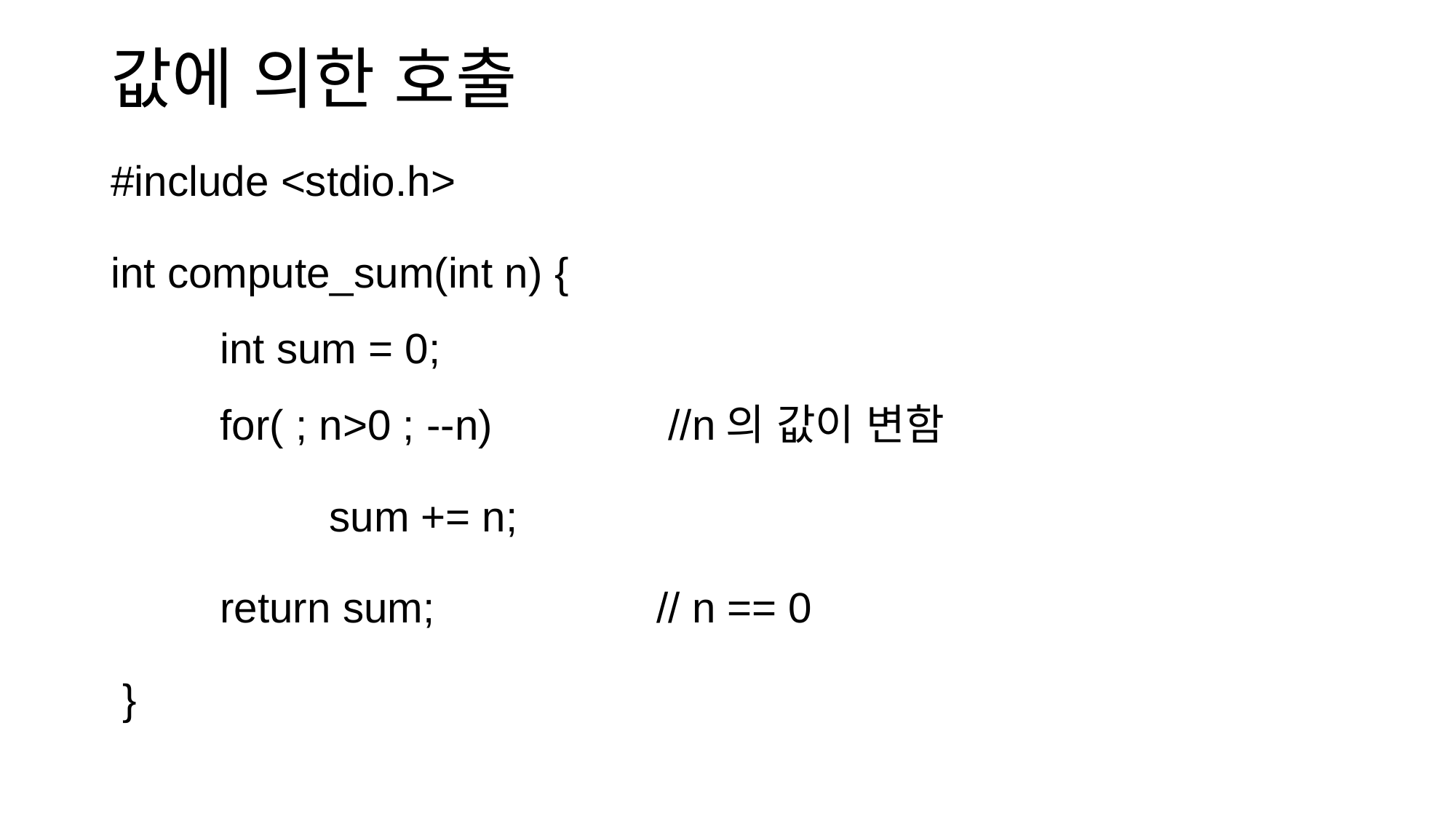

# 값에 의한 호출
#include <stdio.h>
int compute_sum(int n) {
	int sum = 0;
	for( ; n>0 ; --n)		 //n의 값이 변함
		sum += n;
	return sum; 		// n == 0
 }